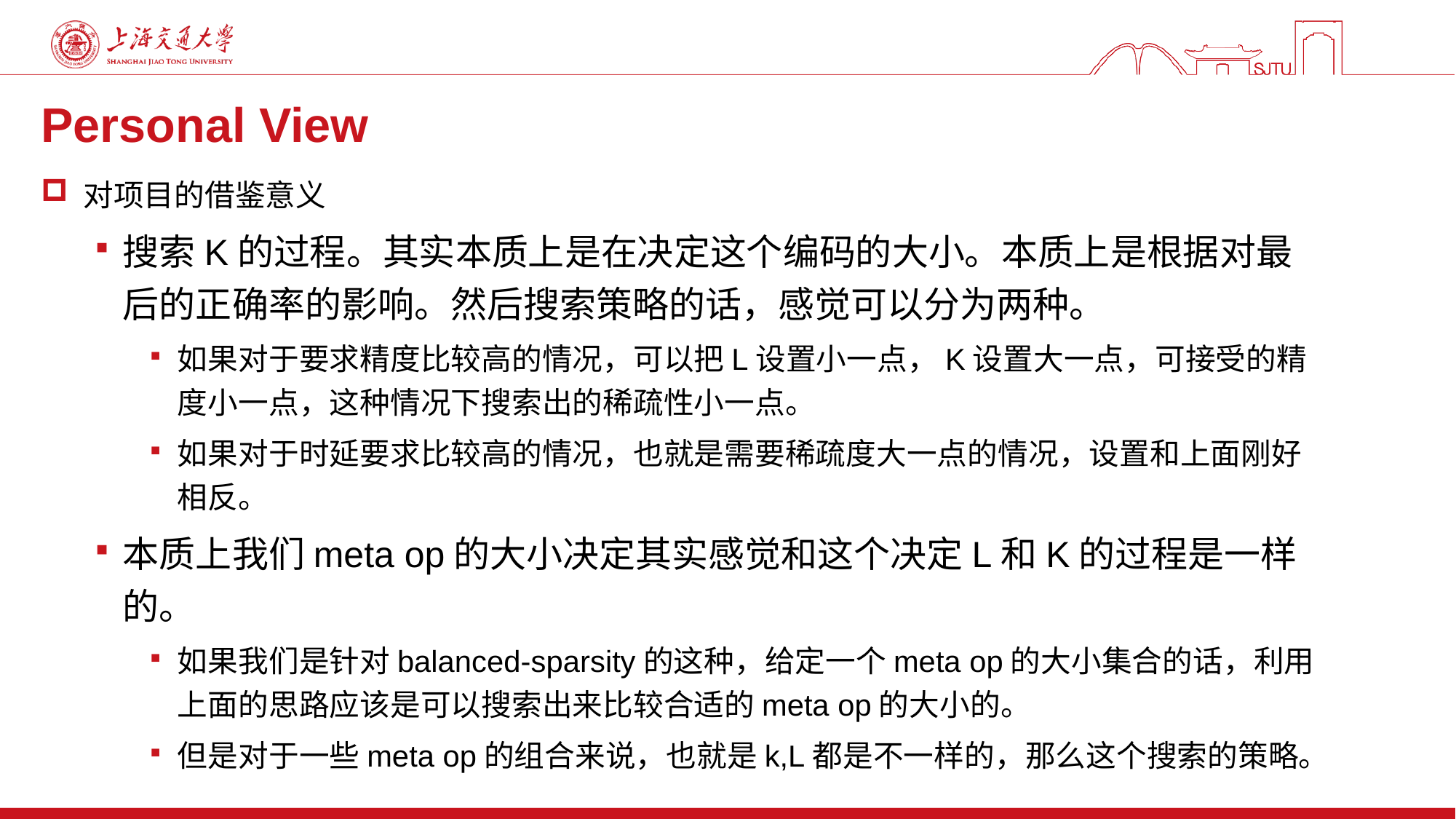

# Personal View
 对项目的借鉴意义
搜索K的过程。其实本质上是在决定这个编码的大小。本质上是根据对最后的正确率的影响。然后搜索策略的话，感觉可以分为两种。
如果对于要求精度比较高的情况，可以把L设置小一点，K设置大一点，可接受的精度小一点，这种情况下搜索出的稀疏性小一点。
如果对于时延要求比较高的情况，也就是需要稀疏度大一点的情况，设置和上面刚好相反。
本质上我们meta op的大小决定其实感觉和这个决定L和K的过程是一样的。
如果我们是针对balanced-sparsity的这种，给定一个meta op的大小集合的话，利用上面的思路应该是可以搜索出来比较合适的meta op的大小的。
但是对于一些meta op的组合来说，也就是k,L都是不一样的，那么这个搜索的策略。